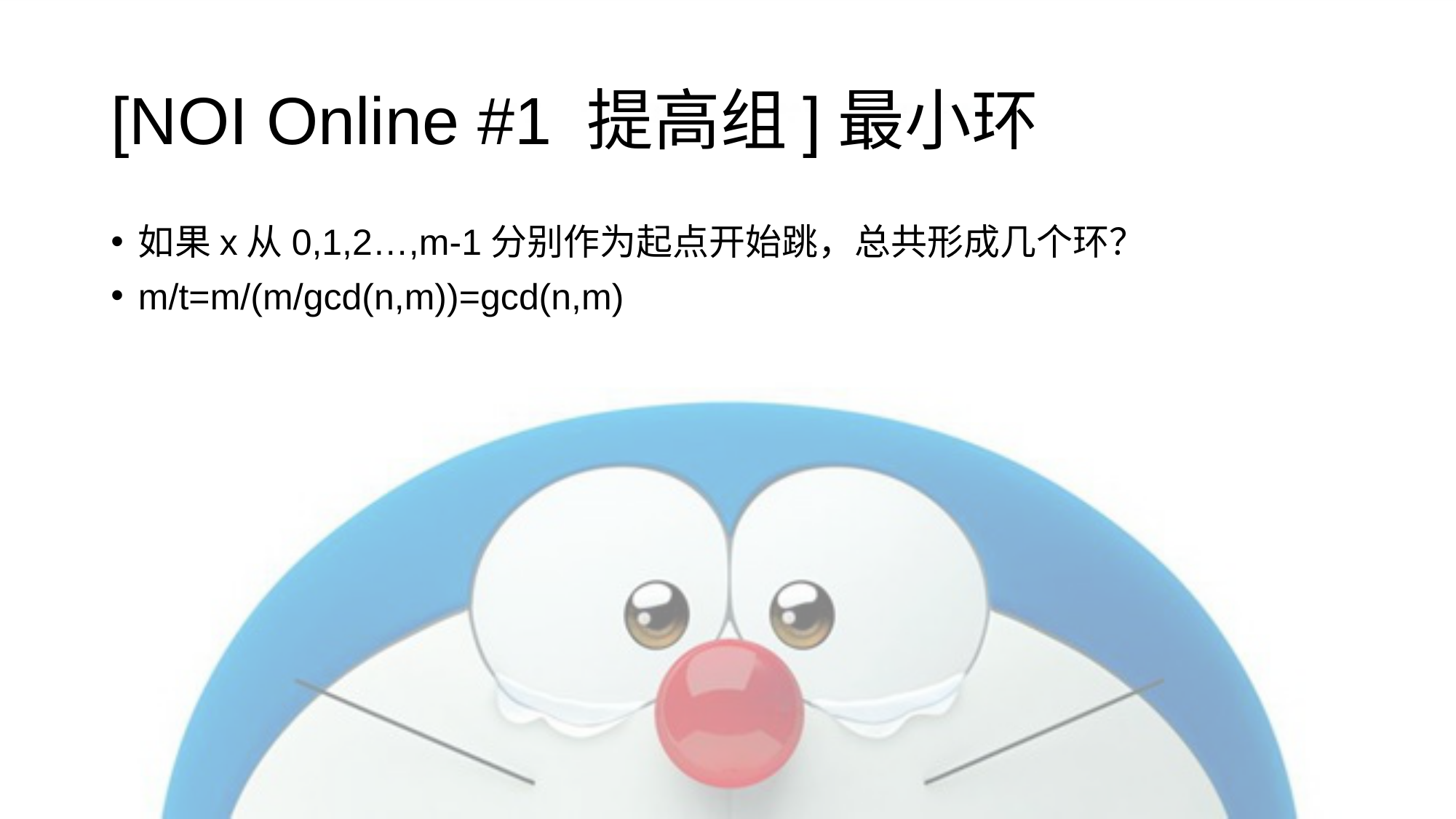

# [NOI Online #1 提高组]最小环
如果x从0,1,2…,m-1分别作为起点开始跳，总共形成几个环？
m/t=m/(m/gcd(n,m))=gcd(n,m)